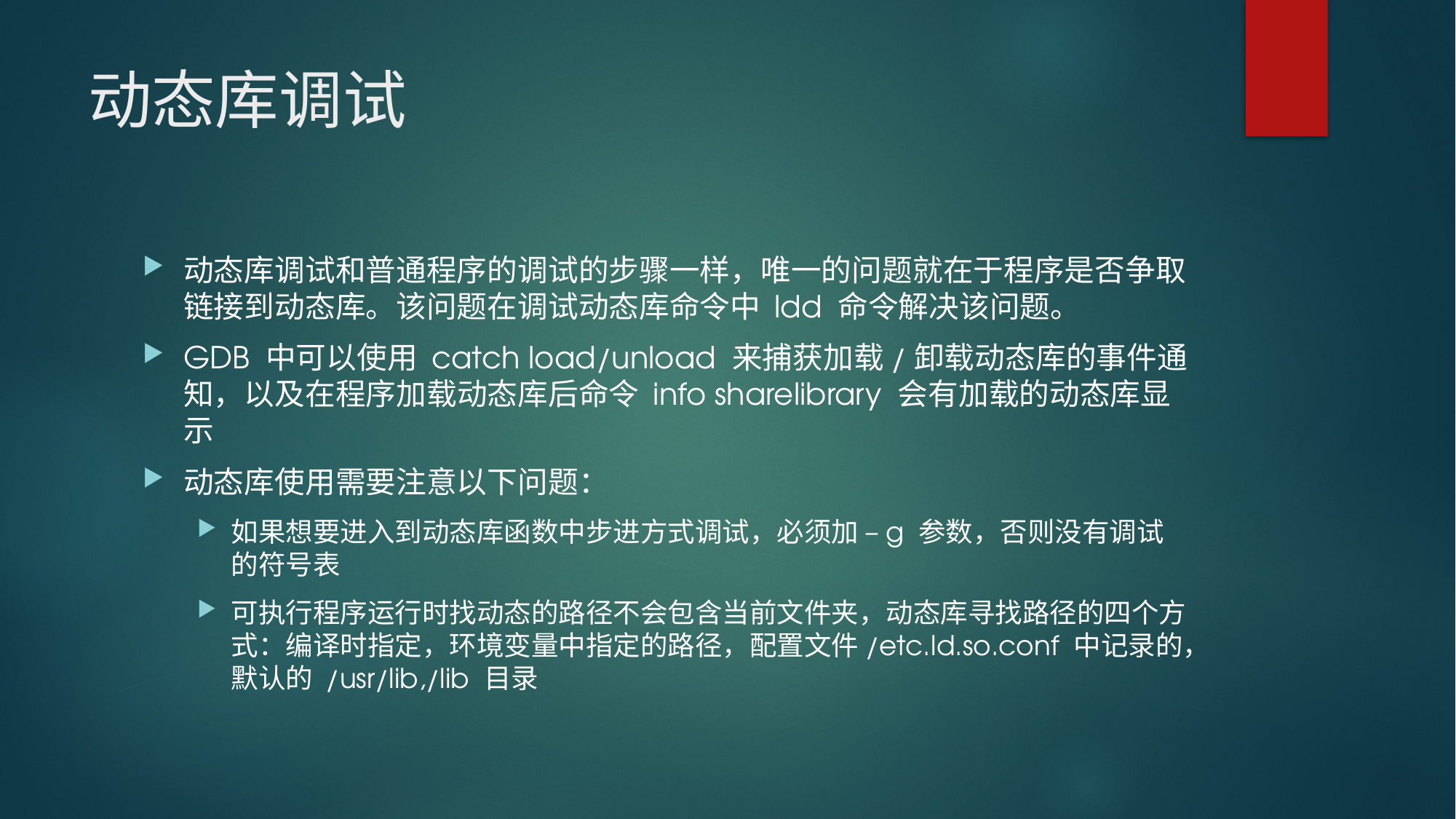

# 动态库调试
动态库调试和普通程序的调试的步骤一样，唯一的问题就在于程序是否争取链接到动态库。该问题在调试动态库命令中 ldd 命令解决该问题。
GDB 中可以使用 catch load/unload 来捕获加载/卸载动态库的事件通知，以及在程序加载动态库后命令 info sharelibrary 会有加载的动态库显示
动态库使用需要注意以下问题：
如果想要进入到动态库函数中步进方式调试，必须加 –g 参数，否则没有调试的符号表
可执行程序运行时找动态的路径不会包含当前文件夹，动态库寻找路径的四个方式：编译时指定，环境变量中指定的路径，配置文件/etc.ld.so.conf 中记录的，默认的 /usr/lib,/lib 目录